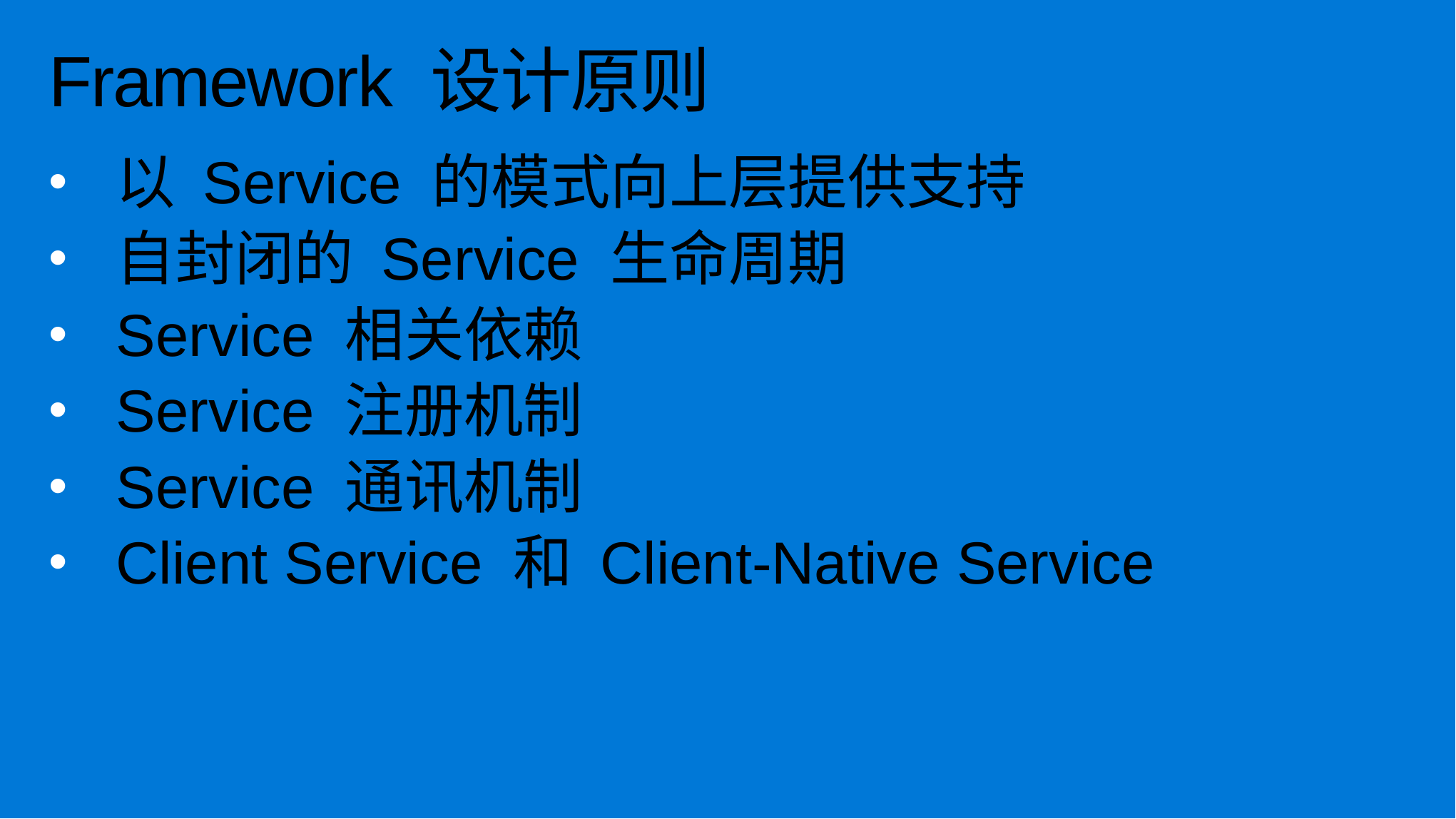

# Framework 设计原则
以 Service 的模式向上层提供支持
自封闭的 Service 生命周期
Service 相关依赖
Service 注册机制
Service 通讯机制
Client Service 和 Client-Native Service